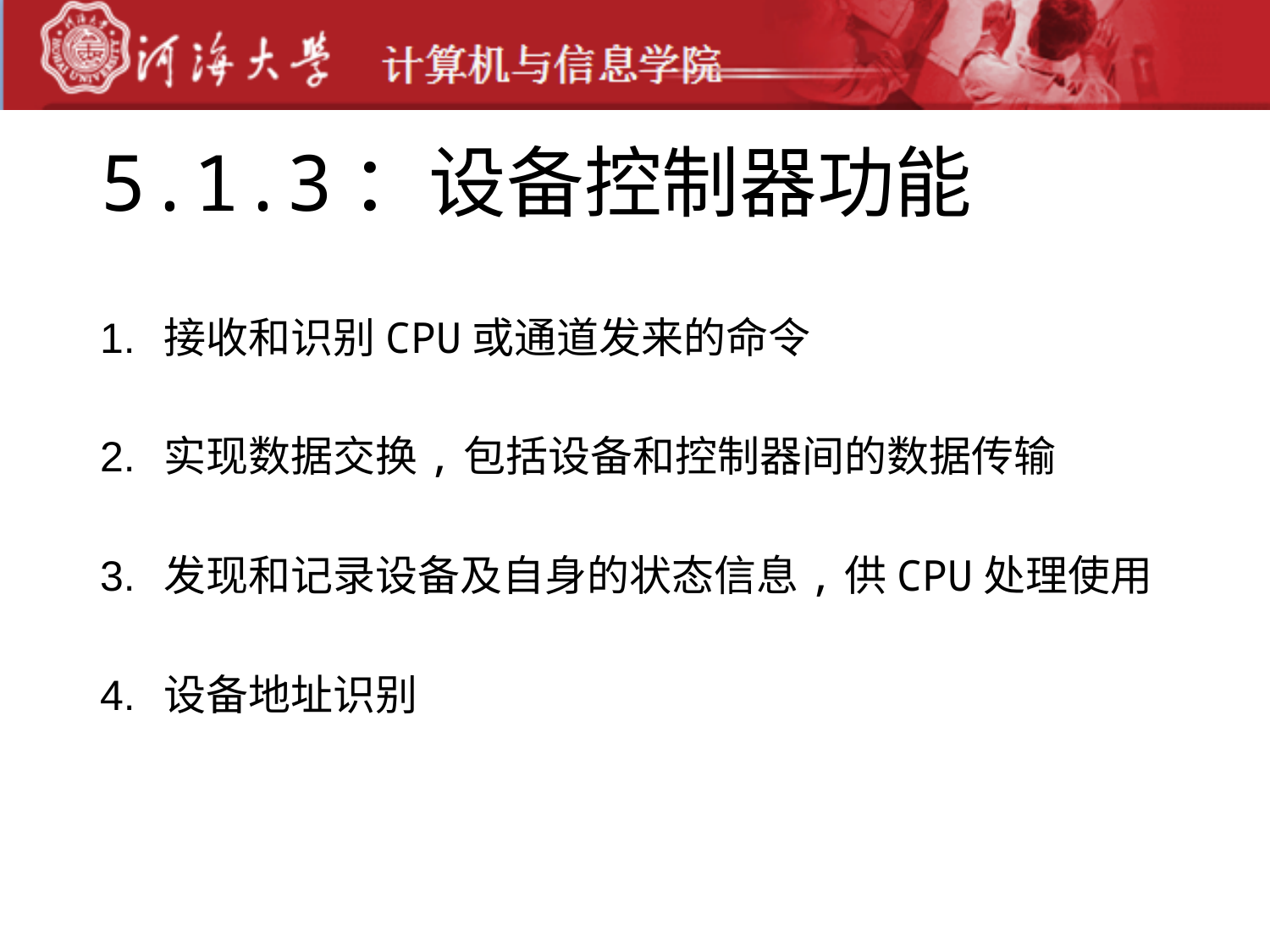

# 5.1.3：设备控制器功能
接收和识别CPU或通道发来的命令
实现数据交换,包括设备和控制器间的数据传输
发现和记录设备及自身的状态信息,供CPU处理使用
设备地址识别